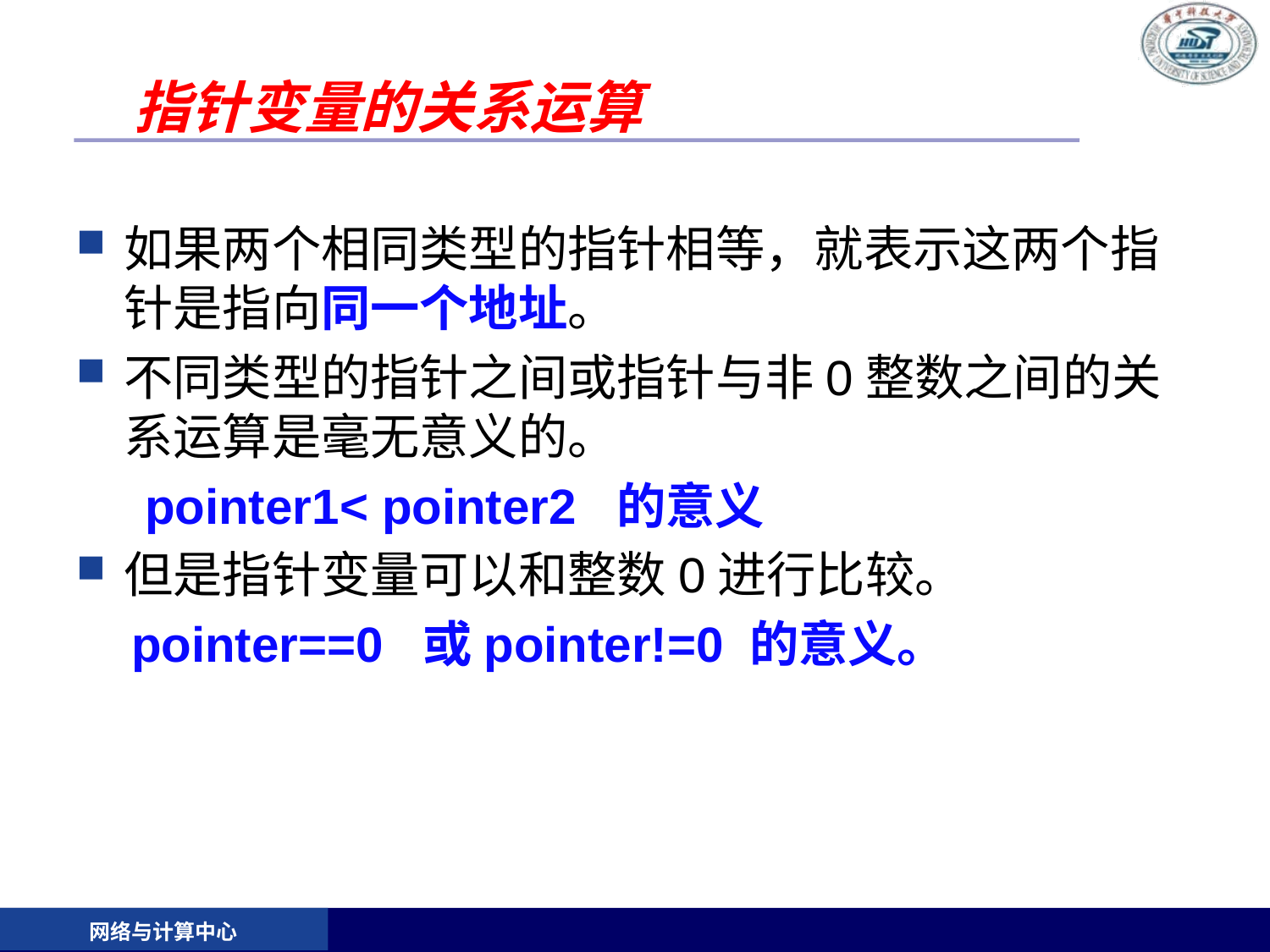

# 指针变量的关系运算
如果两个相同类型的指针相等，就表示这两个指针是指向同一个地址。
不同类型的指针之间或指针与非0整数之间的关系运算是毫无意义的。
     pointer1< pointer2  的意义
但是指针变量可以和整数0进行比较。
    pointer==0  或pointer!=0 的意义。
网络与计算中心